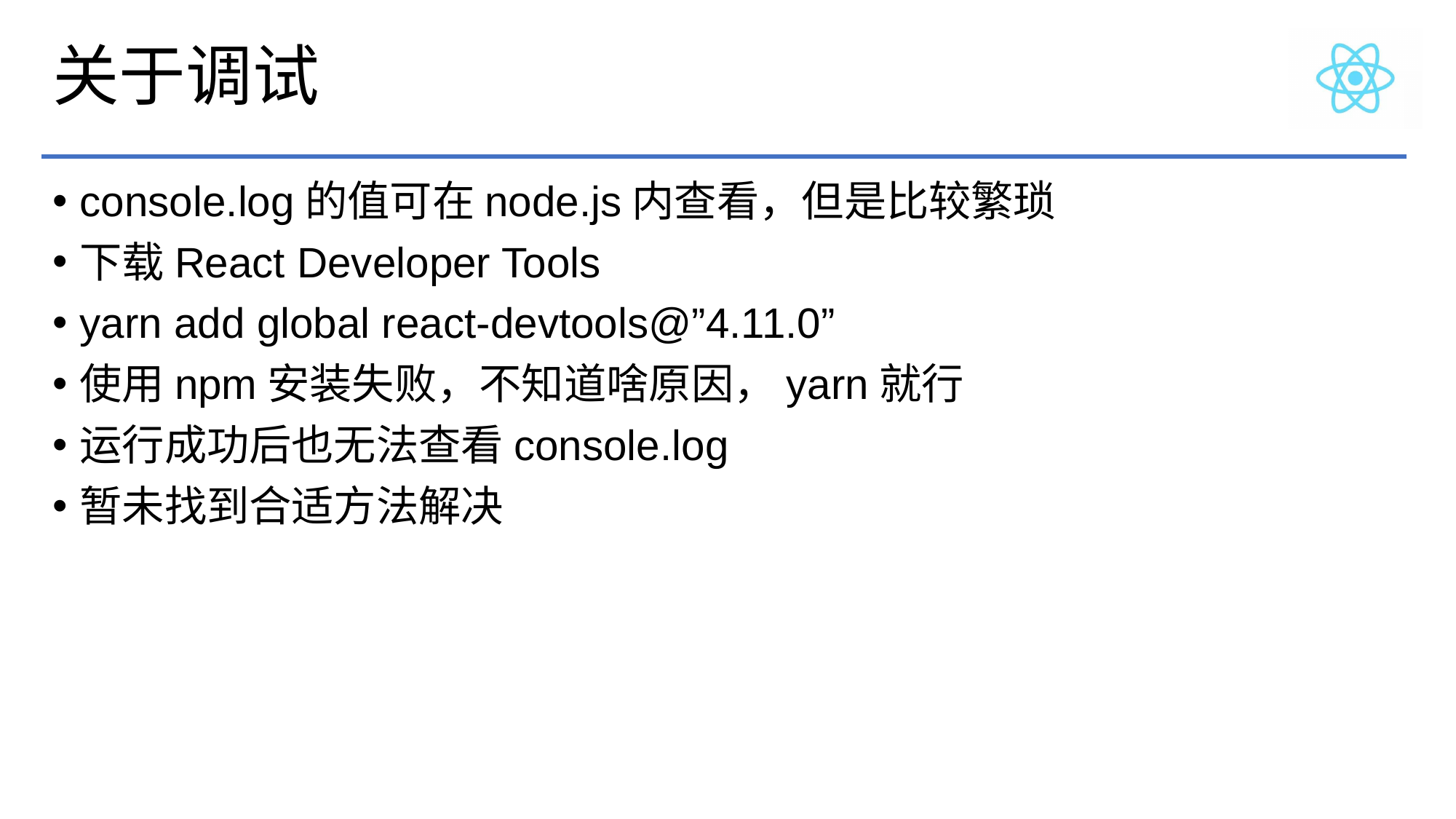

# 关于调试
console.log的值可在node.js内查看，但是比较繁琐
下载React Developer Tools
yarn add global react-devtools@”4.11.0”
使用npm安装失败，不知道啥原因，yarn就行
运行成功后也无法查看console.log
暂未找到合适方法解决